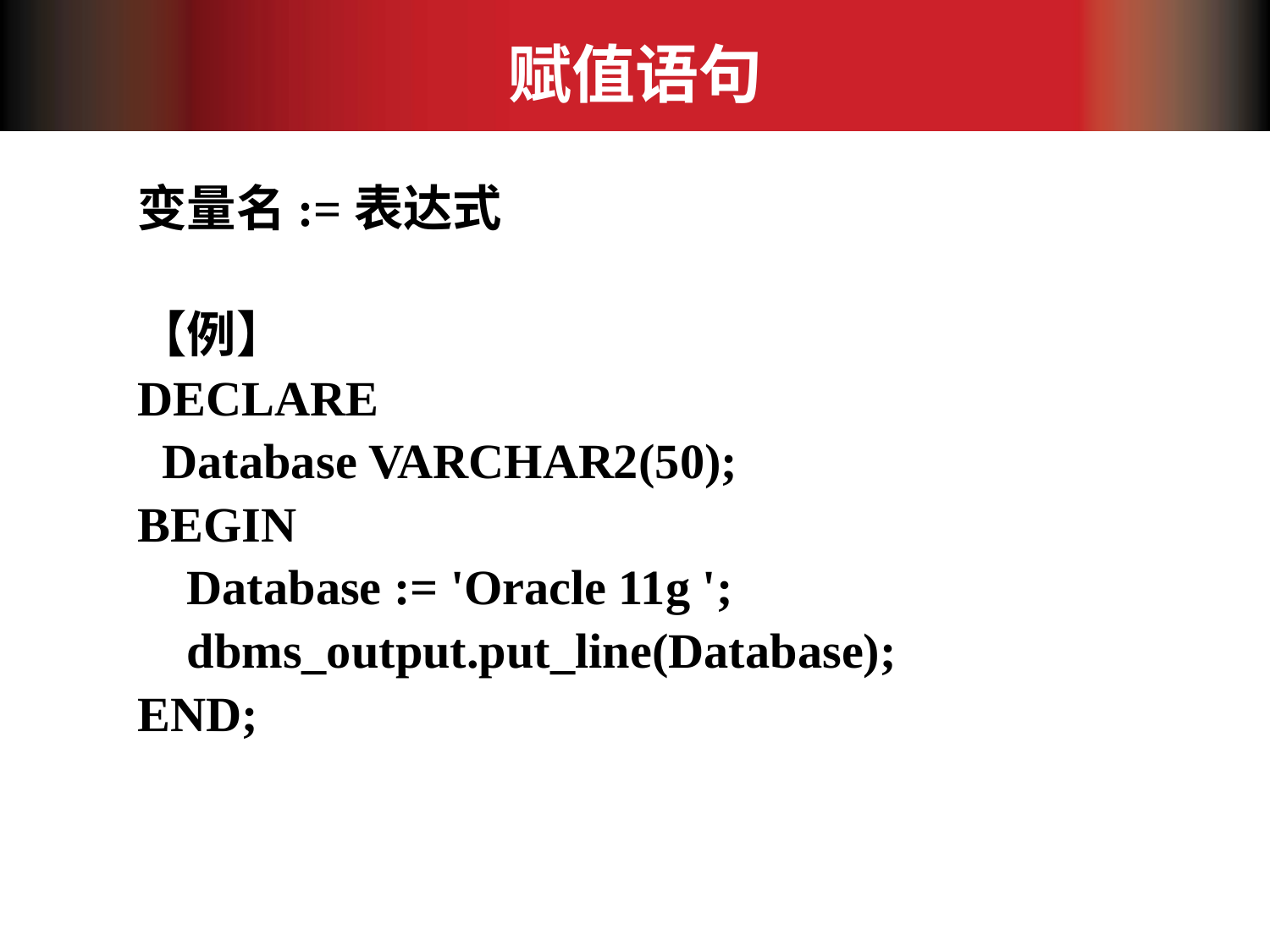

# 赋值语句
变量名:=表达式

【例】
DECLARE
  Database VARCHAR2(50);
BEGIN
    Database := 'Oracle 11g ';
    dbms_output.put_line(Database);
END;